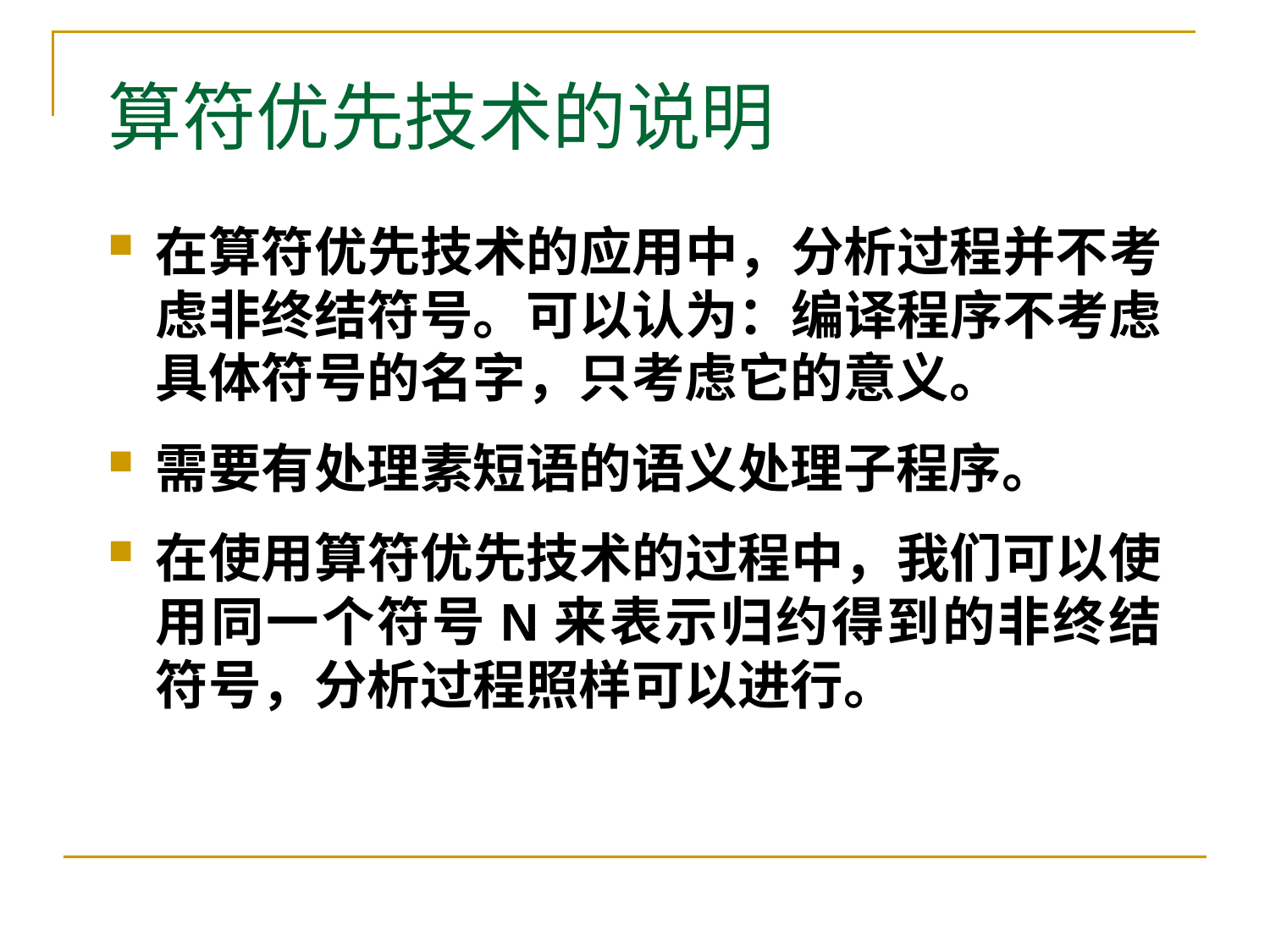

# 算符优先技术的说明
在算符优先技术的应用中，分析过程并不考虑非终结符号。可以认为：编译程序不考虑具体符号的名字，只考虑它的意义。
需要有处理素短语的语义处理子程序。
在使用算符优先技术的过程中，我们可以使用同一个符号N来表示归约得到的非终结符号，分析过程照样可以进行。
50